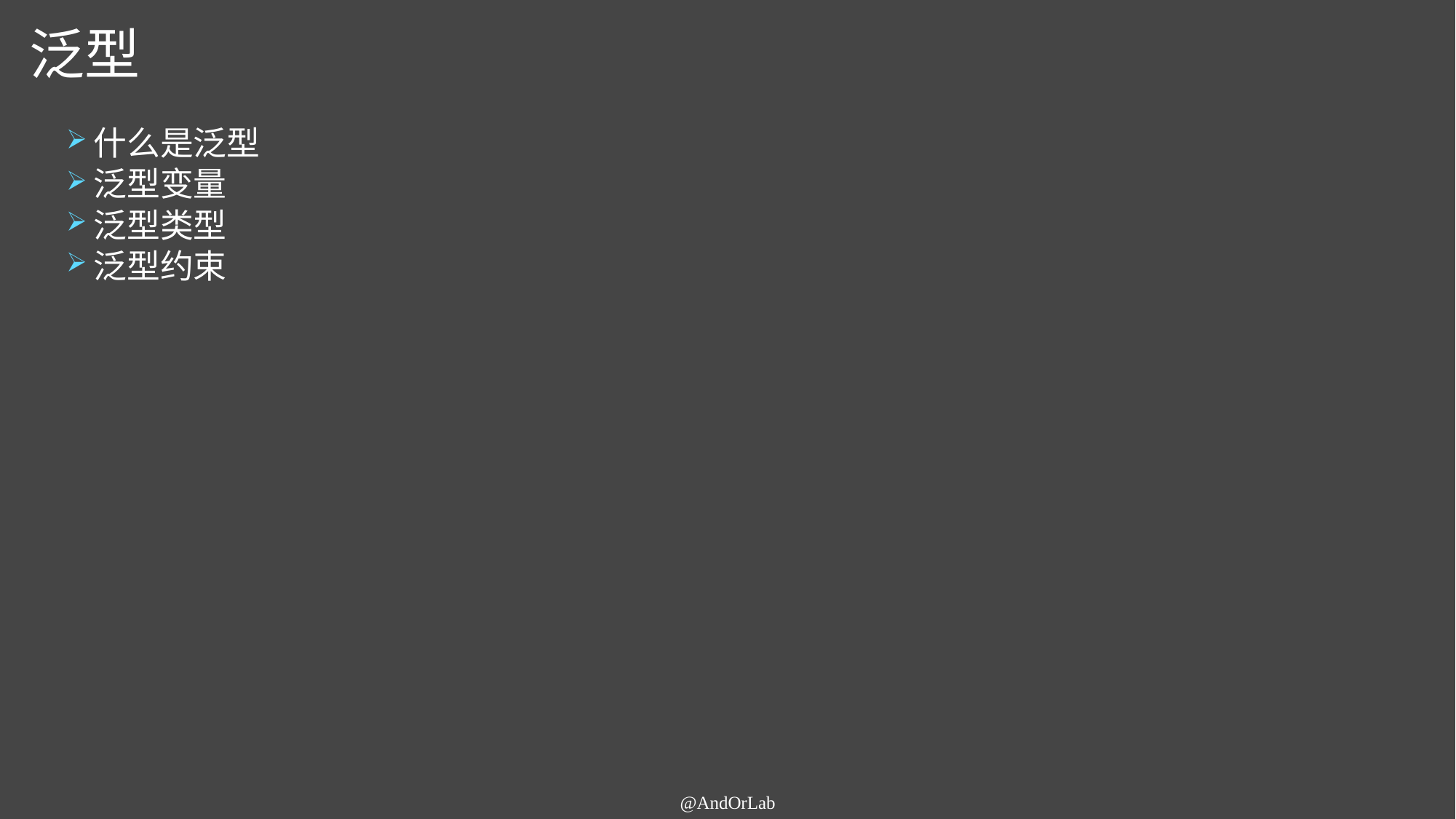

# 泛型
什么是泛型
泛型变量
泛型类型
泛型约束

@AndOrLab